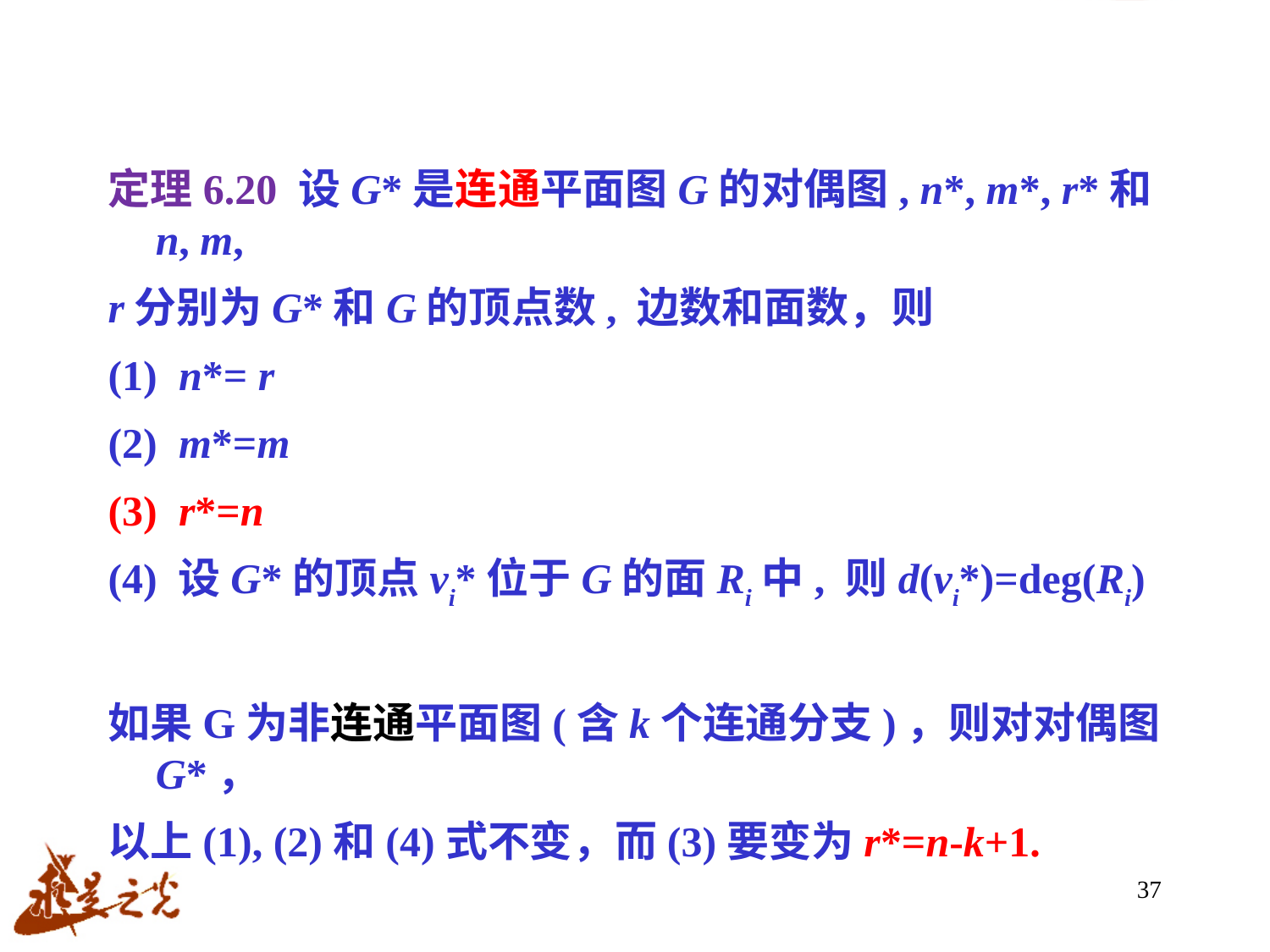

定理6.20 设G*是连通平面图G的对偶图, n*, m*, r*和n, m,
r分别为G*和G的顶点数, 边数和面数，则
(1)  n*= r
(2)  m*=m
(3)  r*=n
(4) 设G*的顶点vi*位于G的面Ri中, 则d(vi*)=deg(Ri)

如果G为非连通平面图(含k个连通分支)，则对对偶图G*，
以上(1), (2)和(4)式不变，而(3)要变为r*=n-k+1.

37